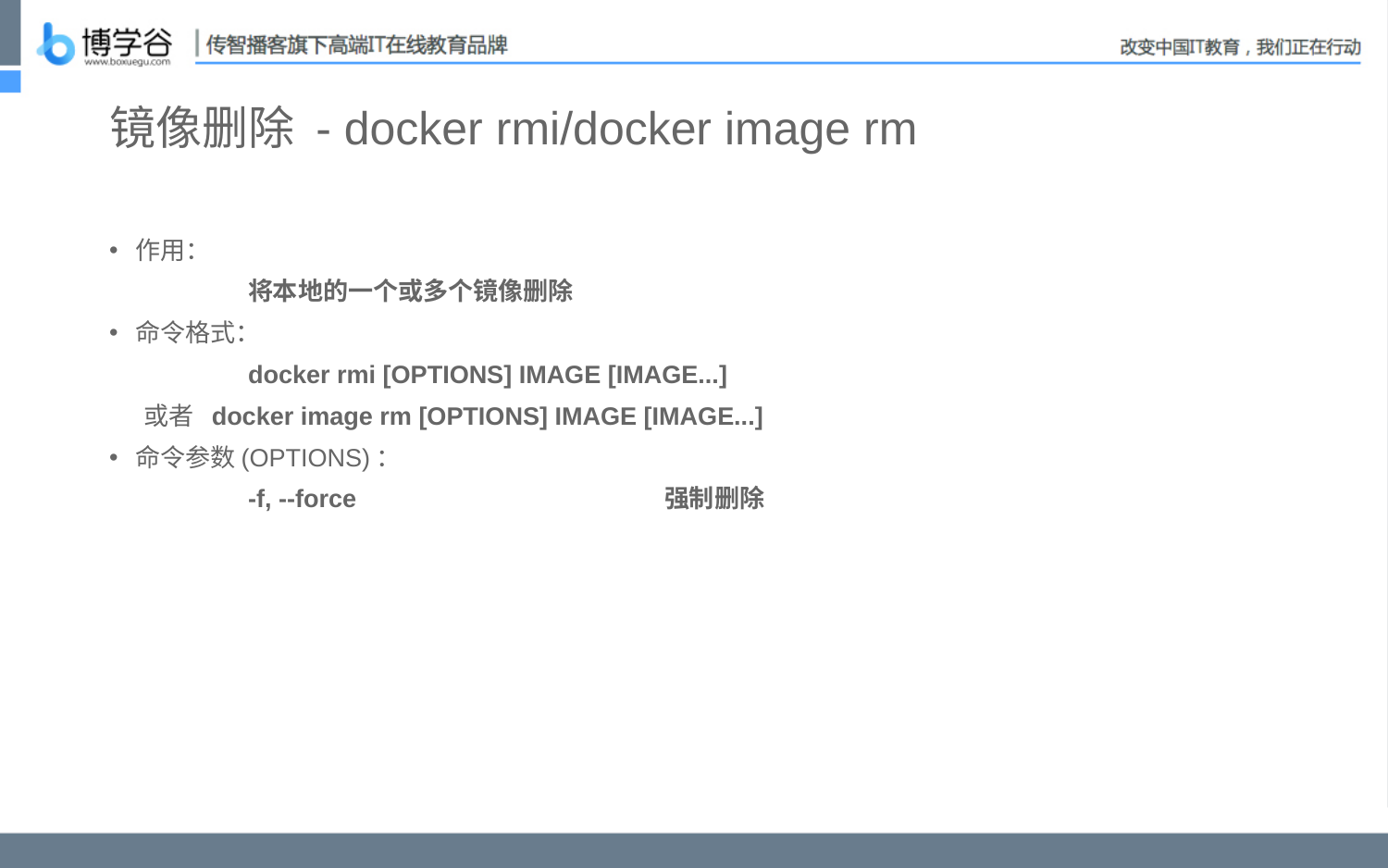

# 镜像删除 - docker rmi/docker image rm
作用：
	将本地的一个或多个镜像删除
命令格式：
	docker rmi [OPTIONS] IMAGE [IMAGE...]
     或者  docker image rm [OPTIONS] IMAGE [IMAGE...]
命令参数(OPTIONS)：
	-f, --force      		强制删除